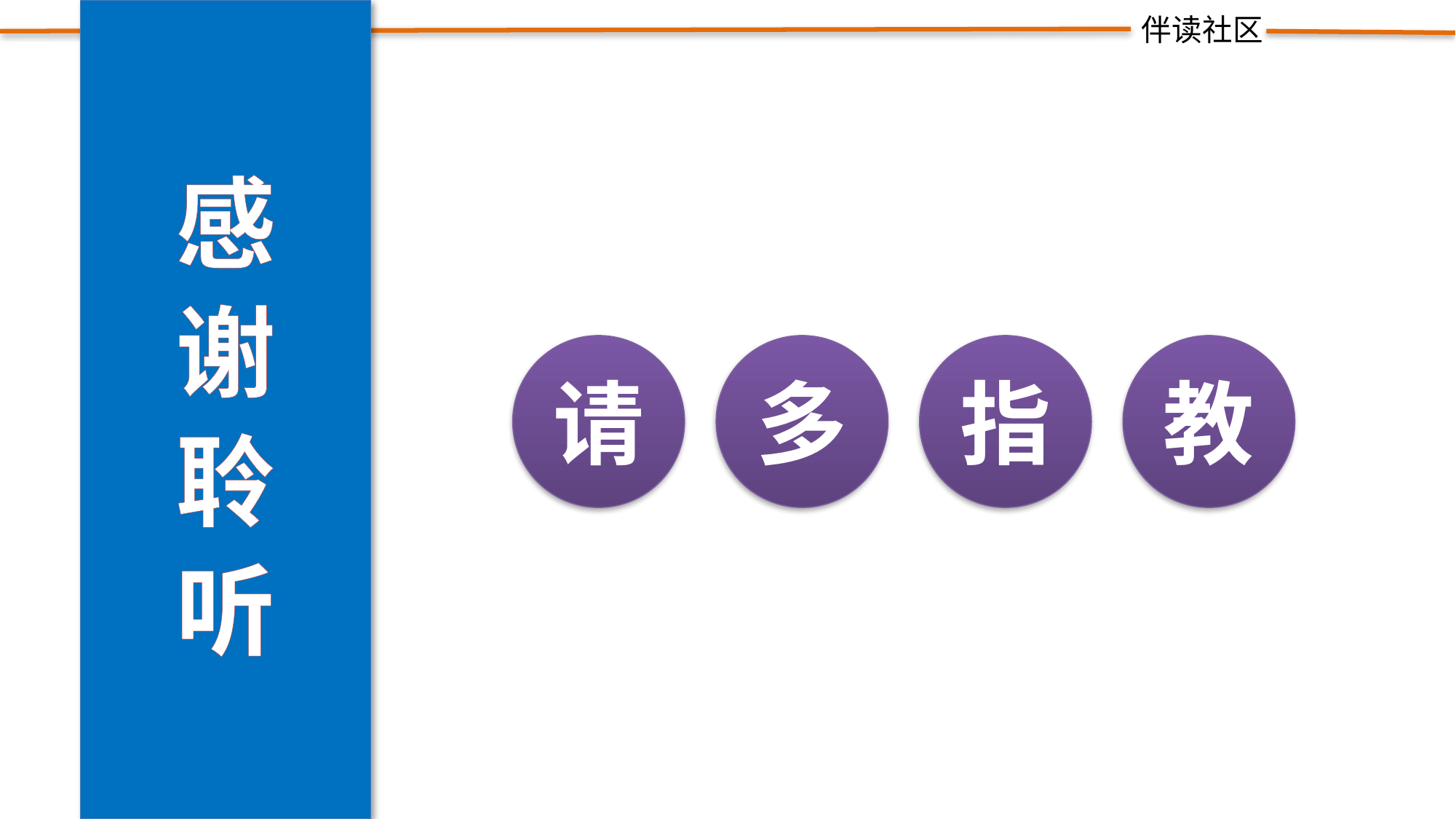

感
谢
聆
听
伴读社区
点击添加文本
请
多
指
教
点击添加文本
点击添加文本
点击添加文本